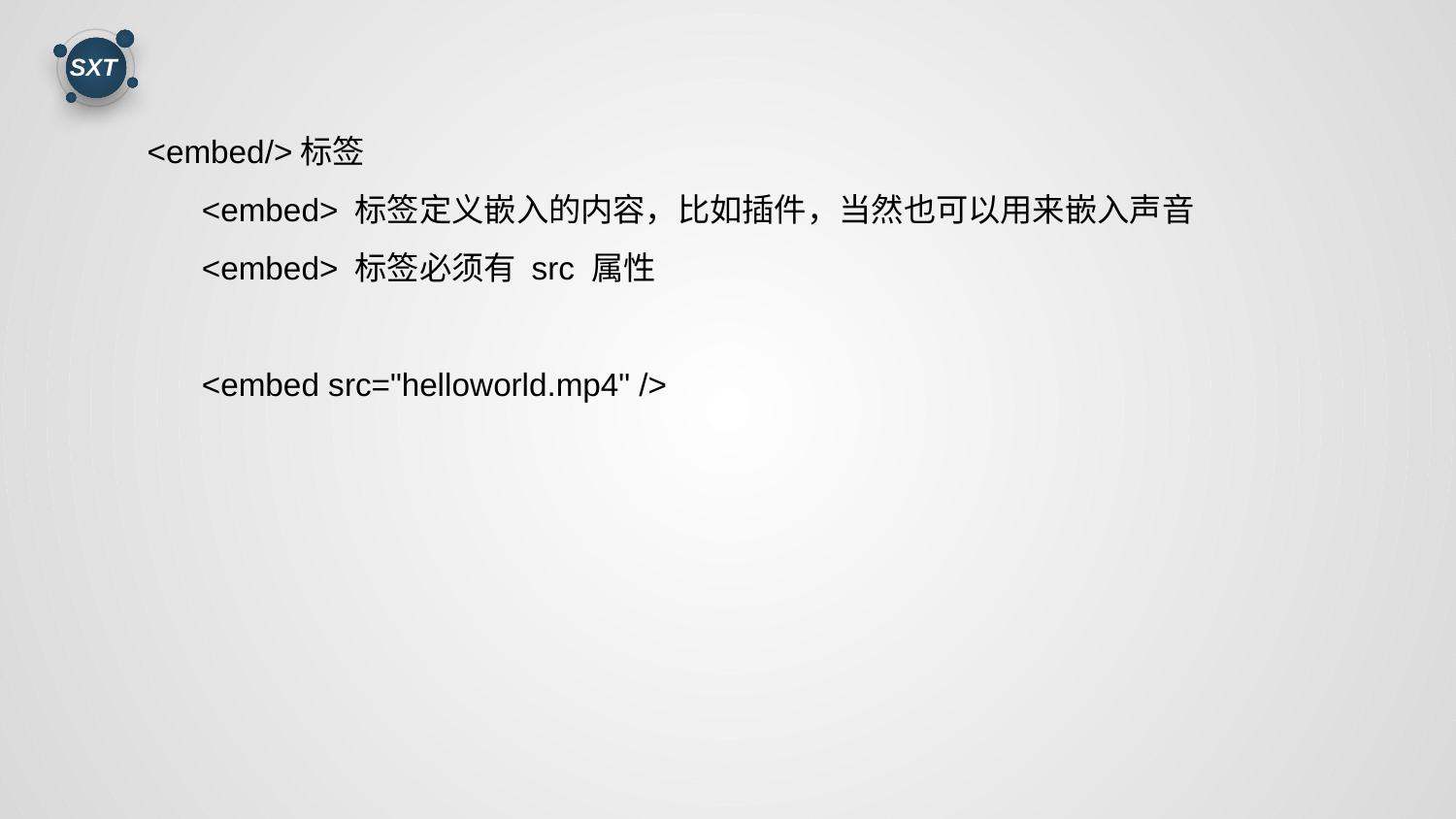

<embed/>标签
<embed> 标签定义嵌入的内容，比如插件，当然也可以用来嵌入声音
<embed> 标签必须有 src 属性

<embed src="helloworld.mp4" />